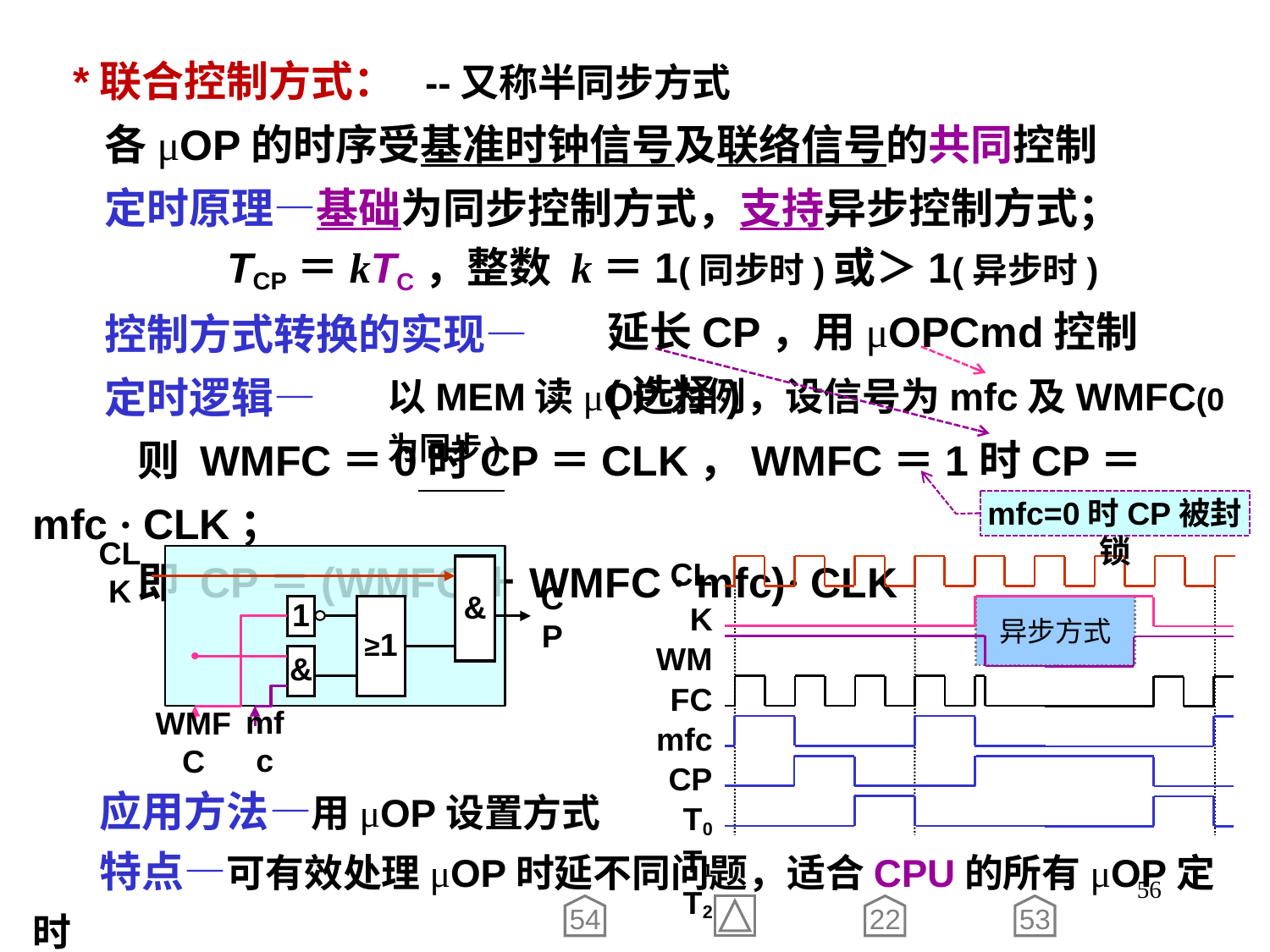

*联合控制方式：  --又称半同步方式
      各μOP的时序受基准时钟信号及联络信号的共同控制
      定时原理—基础为同步控制方式，支持异步控制方式；
                TCP＝kTC，整数 k＝1(同步时)或＞1(异步时)
      控制方式转换的实现—
      定时逻辑—
延长CP，用μOPCmd控制(选择)
以MEM读μOP为例，设信号为mfc及WMFC(0为同步)
          则 WMFC＝0时CP＝CLK，WMFC＝1时CP＝mfc · CLK；
          即 CP＝(WMFC＋WMFC · mfc)· CLK
mfc=0时CP被封锁

CLK
&
1
≥1
CP

&
mfc
WMFC
CLK
WMFC
mfc
CP
T0
T1
T2
异步方式
      应用方法—用μOP设置方式
      特点—可有效处理μOP时延不同问题，适合CPU的所有μOP定时
56
54
22
53